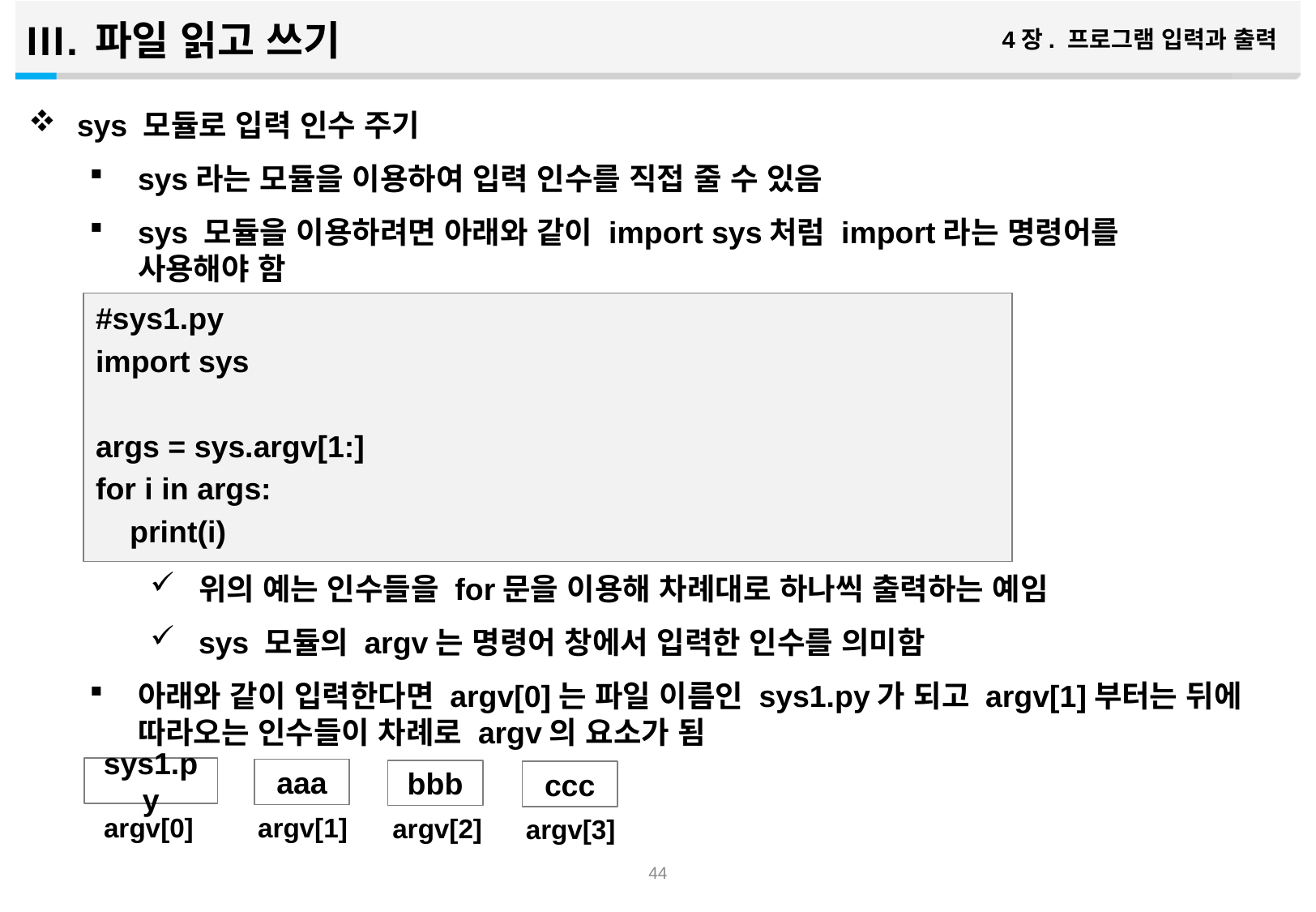

파일 읽고 쓰기
4장. 프로그램 입력과 출력
sys 모듈로 입력 인수 주기
sys라는 모듈을 이용하여 입력 인수를 직접 줄 수 있음
sys 모듈을 이용하려면 아래와 같이 import sys처럼 import라는 명령어를              사용해야 함

위의 예는 인수들을 for문을 이용해 차례대로 하나씩 출력하는 예임
sys 모듈의 argv는 명령어 창에서 입력한 인수를 의미함
아래와 같이 입력한다면 argv[0]는 파일 이름인 sys1.py가 되고 argv[1]부터는 뒤에 따라오는 인수들이 차례로 argv의 요소가 됨
#sys1.py
import sys

args = sys.argv[1:]
for i in args:
    print(i)

sys1.py
aaa
bbb
ccc
argv[0]
argv[1]
argv[2]
argv[3]
44